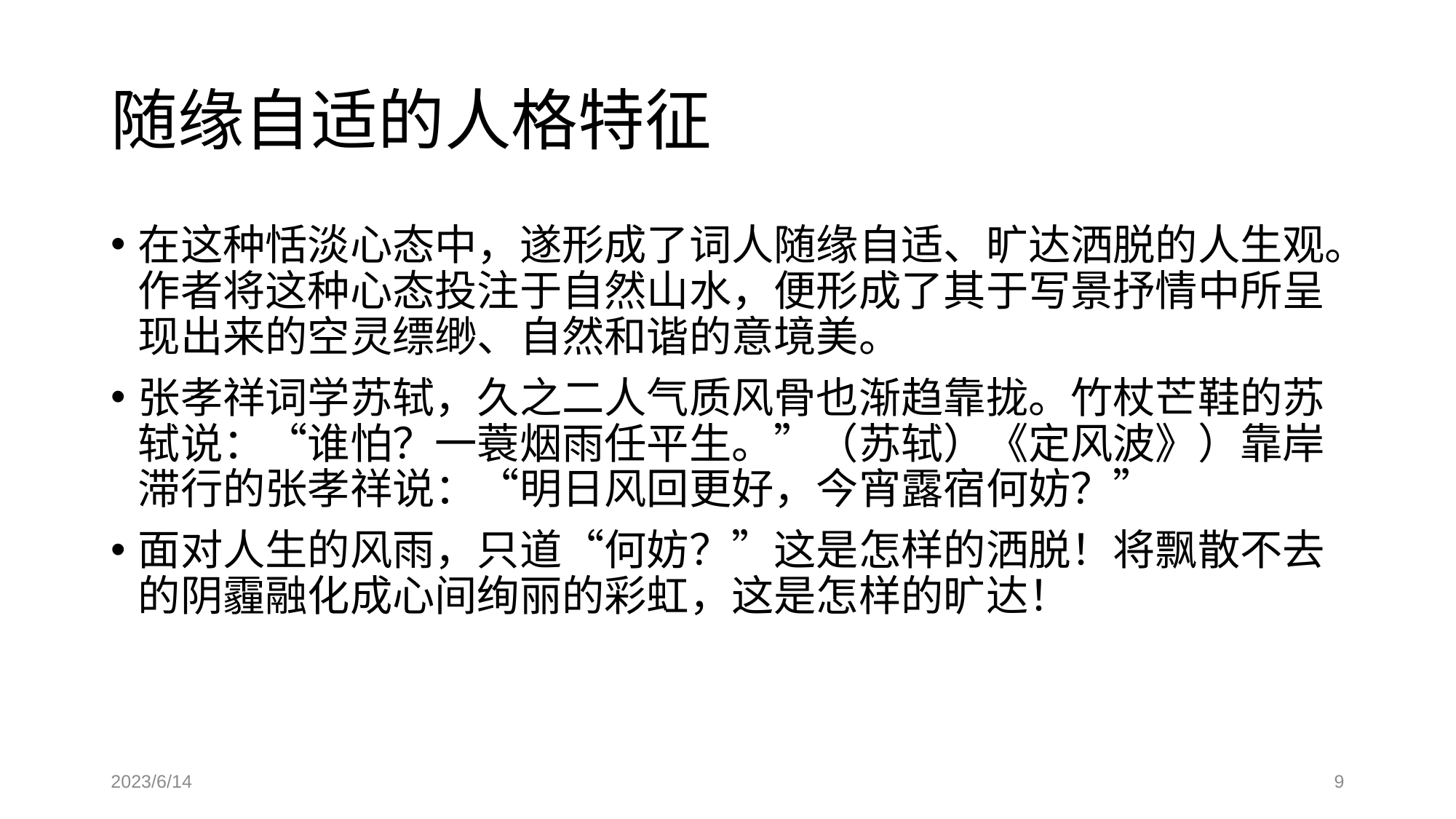

# 随缘自适的人格特征
在这种恬淡心态中，遂形成了词人随缘自适、旷达洒脱的人生观。作者将这种心态投注于自然山水，便形成了其于写景抒情中所呈现出来的空灵缥缈、自然和谐的意境美。
张孝祥词学苏轼，久之二人气质风骨也渐趋靠拢。竹杖芒鞋的苏轼说：“谁怕？一蓑烟雨任平生。”（苏轼）《定风波》）靠岸滞行的张孝祥说：“明日风回更好，今宵露宿何妨？”
面对人生的风雨，只道“何妨？”这是怎样的洒脱！将飘散不去的阴霾融化成心间绚丽的彩虹，这是怎样的旷达！
2023/6/14
9